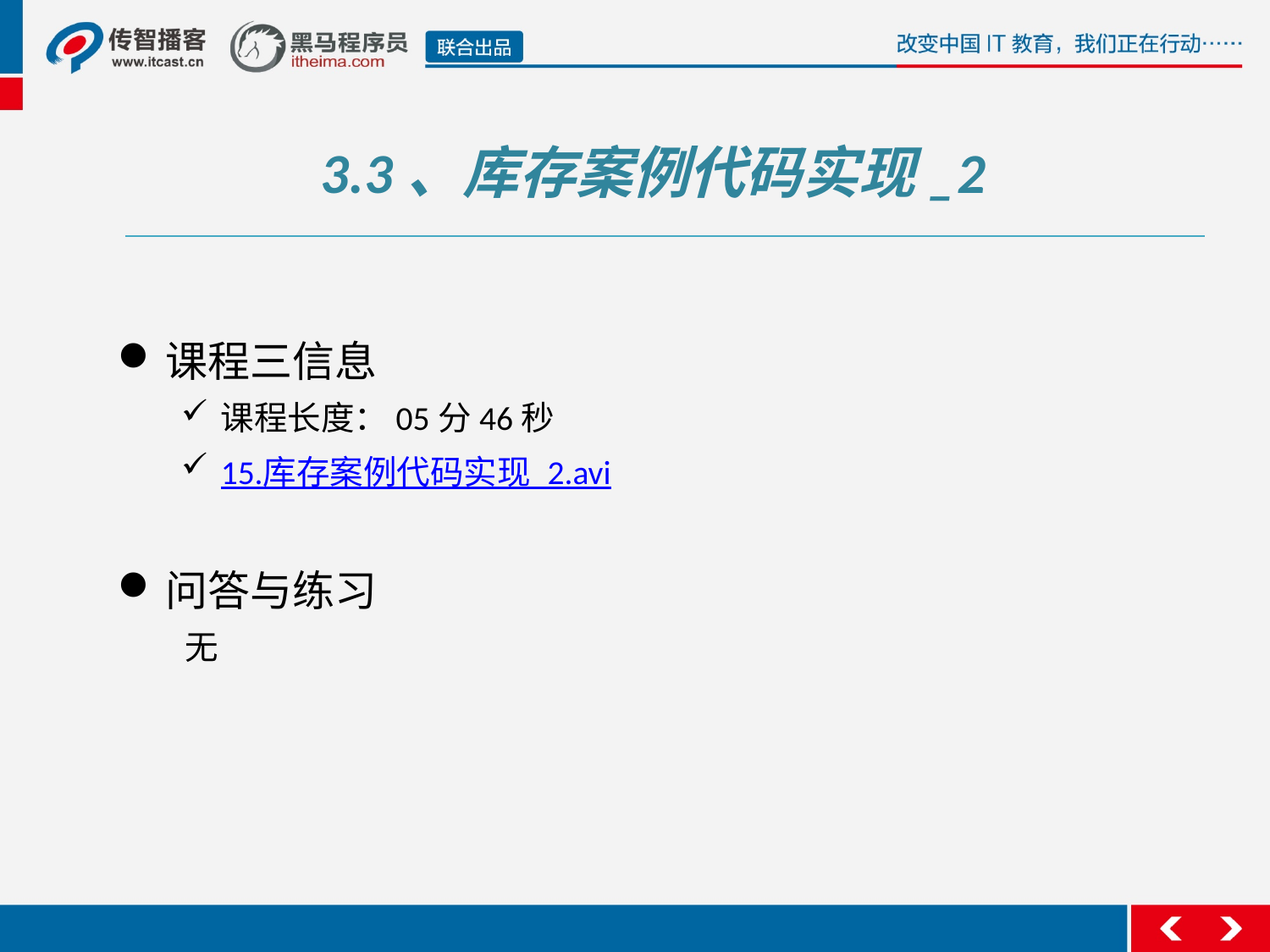

3.3、库存案例代码实现_2

课程三信息
课程长度：05分46秒
15.库存案例代码实现_2.avi

问答与练习
        无